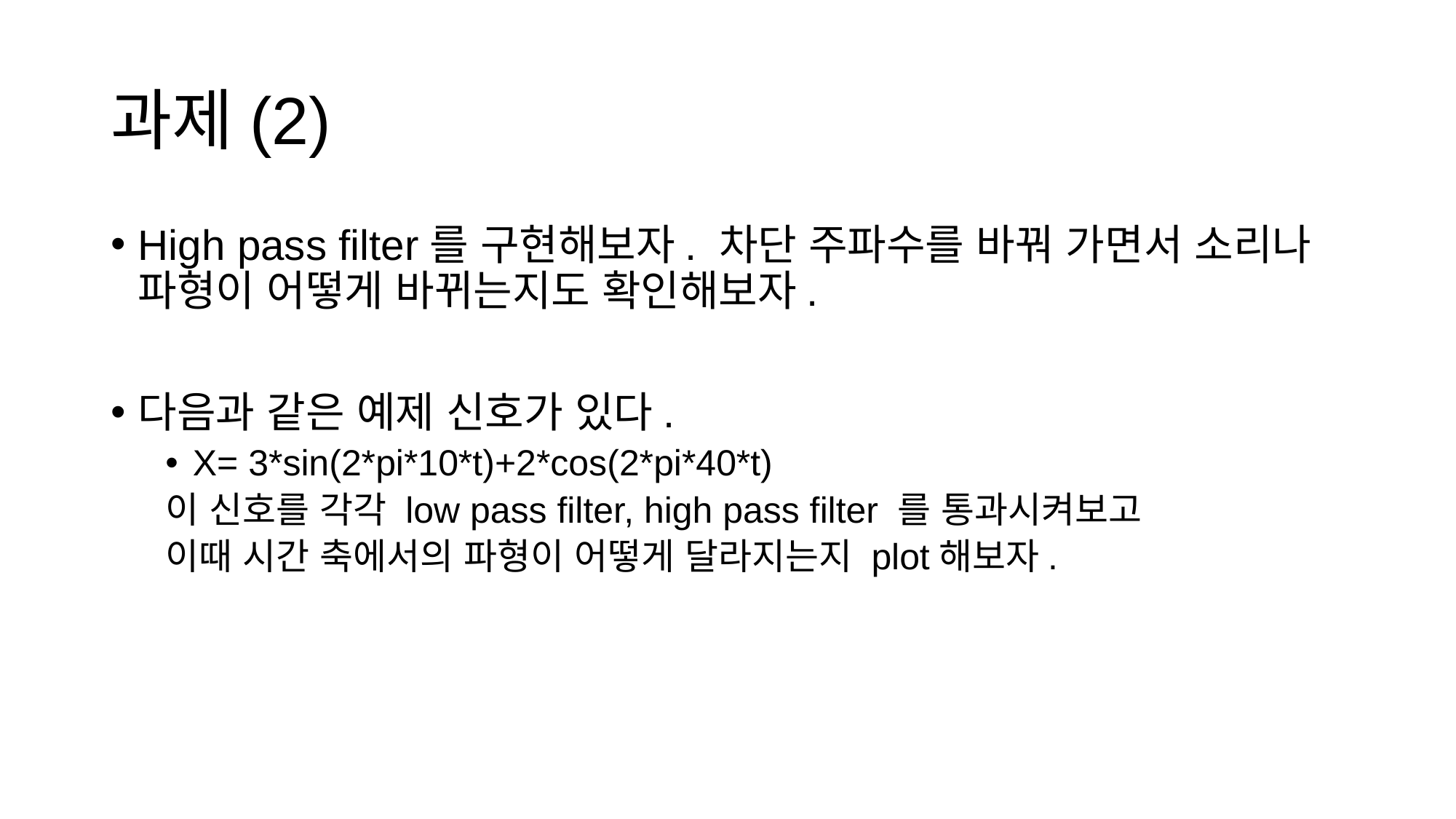

# 과제(2)
High pass filter를 구현해보자. 차단 주파수를 바꿔 가면서 소리나 파형이 어떻게 바뀌는지도 확인해보자.

다음과 같은 예제 신호가 있다.
X= 3*sin(2*pi*10*t)+2*cos(2*pi*40*t)
이 신호를 각각 low pass filter, high pass filter 를 통과시켜보고
이때 시간 축에서의 파형이 어떻게 달라지는지 plot해보자.